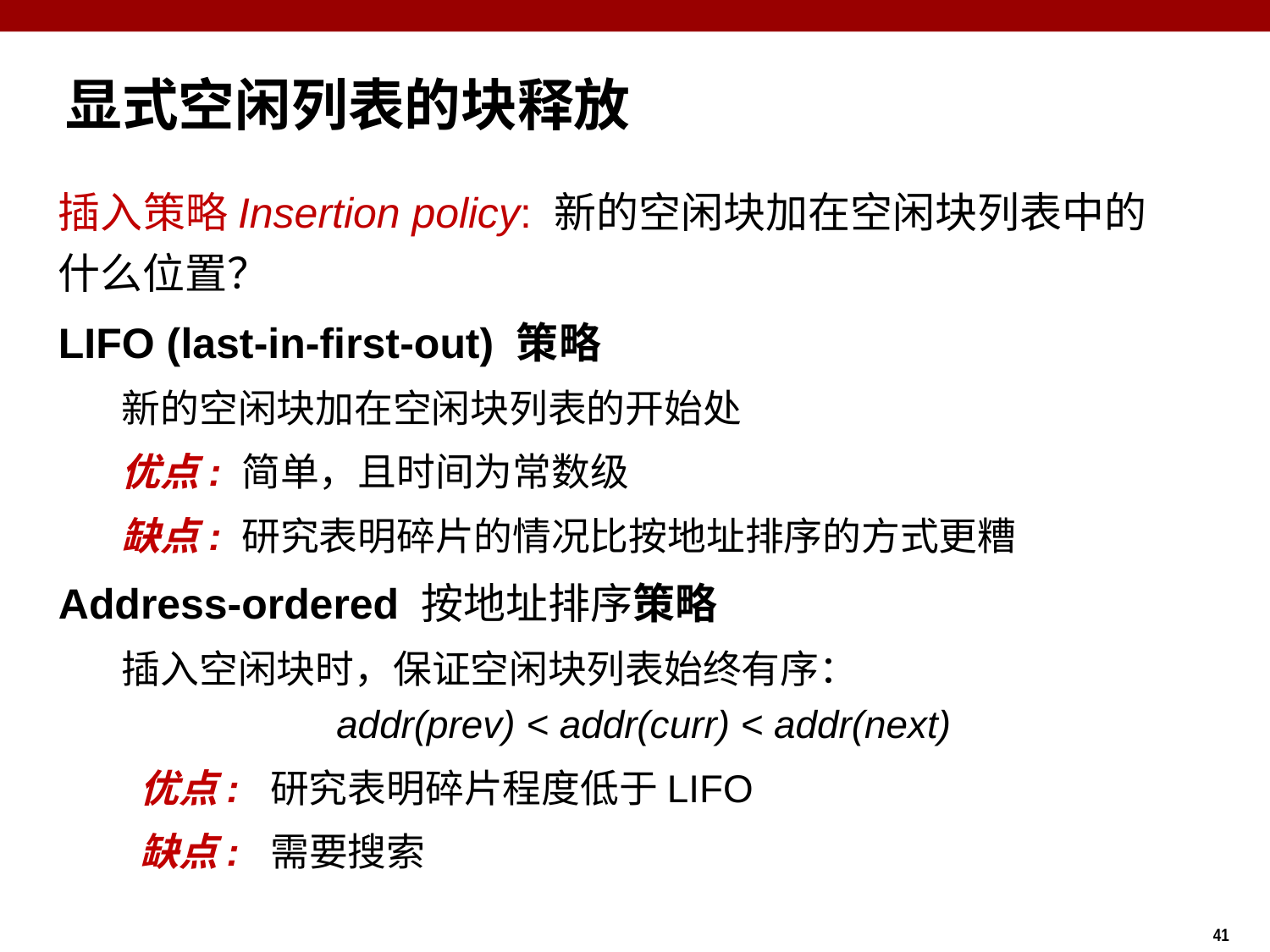

显式空闲列表的块释放
插入策略Insertion policy: 新的空闲块加在空闲块列表中的什么位置？
LIFO (last-in-first-out) 策略
新的空闲块加在空闲块列表的开始处
优点: 简单，且时间为常数级
缺点: 研究表明碎片的情况比按地址排序的方式更糟
Address-ordered 按地址排序策略
插入空闲块时，保证空闲块列表始终有序：
	         addr(prev) < addr(curr) < addr(next)
 优点:  研究表明碎片程度低于LIFO
 缺点:  需要搜索